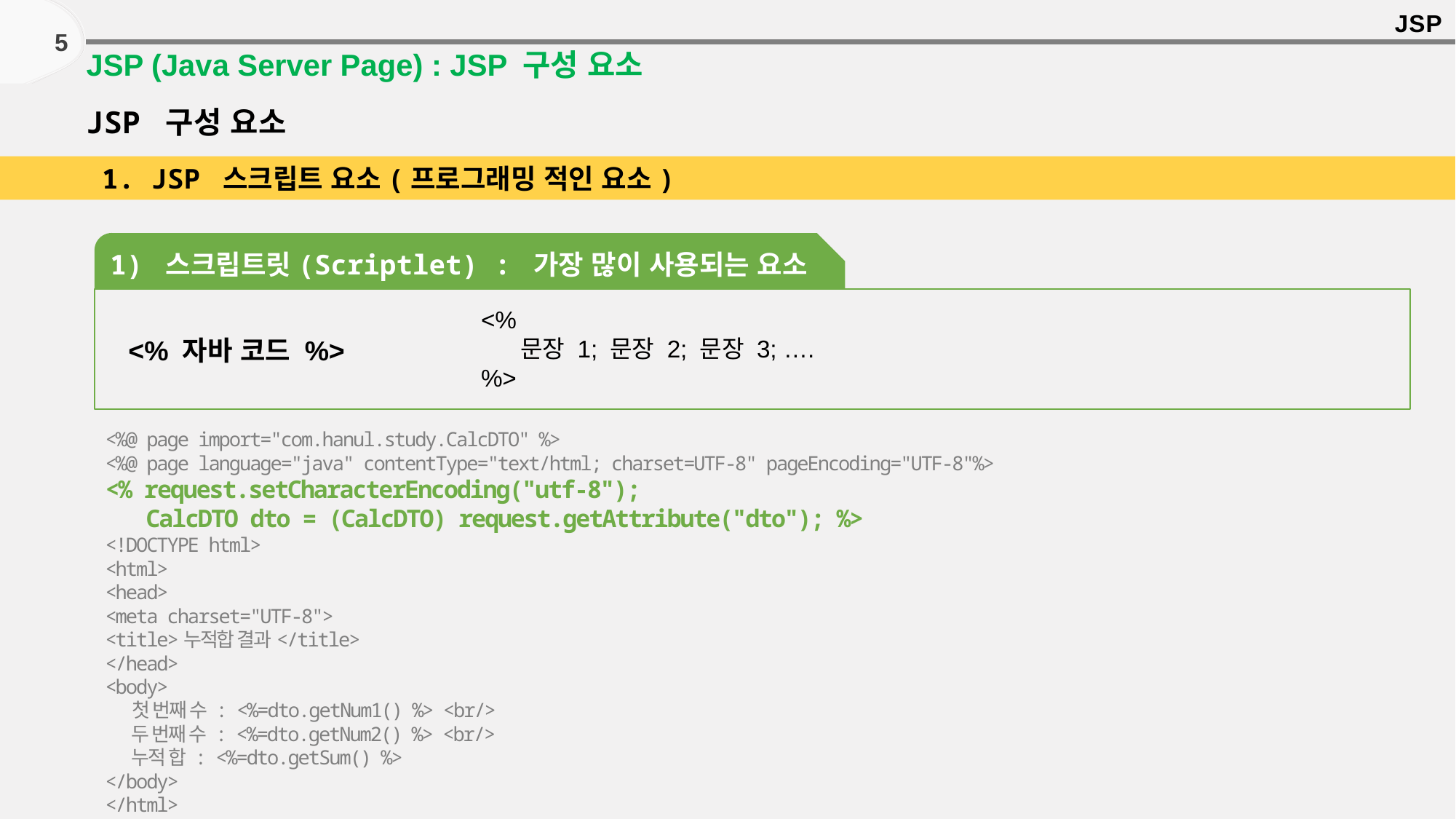

JSP
5
JSP (Java Server Page) : JSP 구성 요소
JSP 구성 요소
1. JSP 스크립트 요소(프로그래밍 적인 요소)
1) 스크립트릿(Scriptlet) : 가장 많이 사용되는 요소
   <% 자바 코드 %>
<%
     문장 1; 문장 2; 문장 3; ….
%>
<%@ page import="com.hanul.study.CalcDTO" %>
<%@ page language="java" contentType="text/html; charset=UTF-8" pageEncoding="UTF-8"%>
<% request.setCharacterEncoding("utf-8");
   CalcDTO dto = (CalcDTO) request.getAttribute("dto"); %>
<!DOCTYPE html>
<html>
<head>
<meta charset="UTF-8">
<title>누적합 결과</title>
</head>
<body>
    첫 번째 수 : <%=dto.getNum1() %> <br/>
     두 번째 수 : <%=dto.getNum2() %> <br/>
     누적 합 : <%=dto.getSum() %>
</body>
</html>